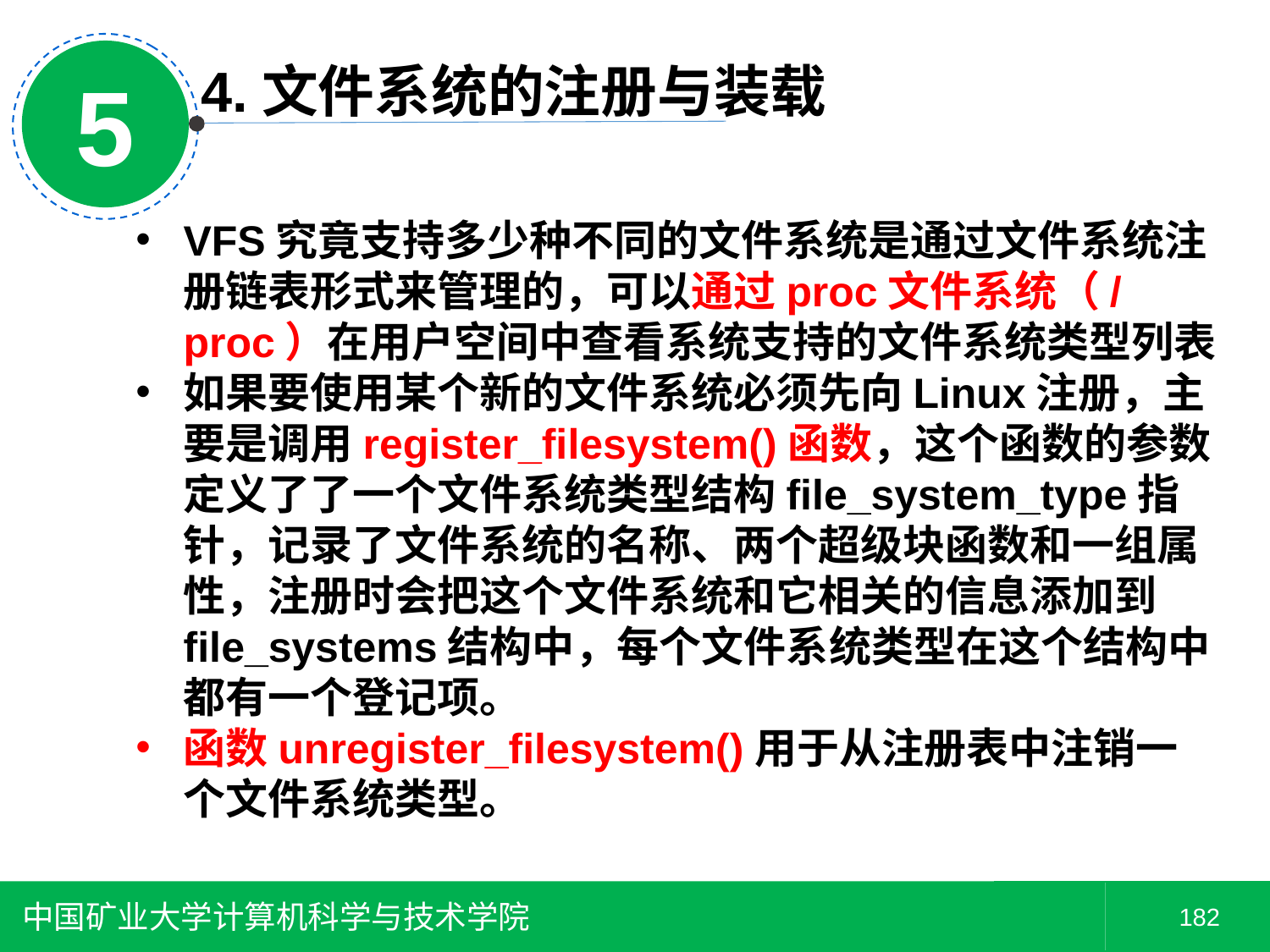

5
4.文件系统的注册与装载

VFS究竟支持多少种不同的文件系统是通过文件系统注册链表形式来管理的，可以通过proc文件系统（/proc）在用户空间中查看系统支持的文件系统类型列表
如果要使用某个新的文件系统必须先向Linux注册，主要是调用register_filesystem()函数，这个函数的参数定义了了一个文件系统类型结构file_system_type指针，记录了文件系统的名称、两个超级块函数和一组属性，注册时会把这个文件系统和它相关的信息添加到file_systems结构中，每个文件系统类型在这个结构中都有一个登记项。
函数unregister_filesystem()用于从注册表中注销一个文件系统类型。